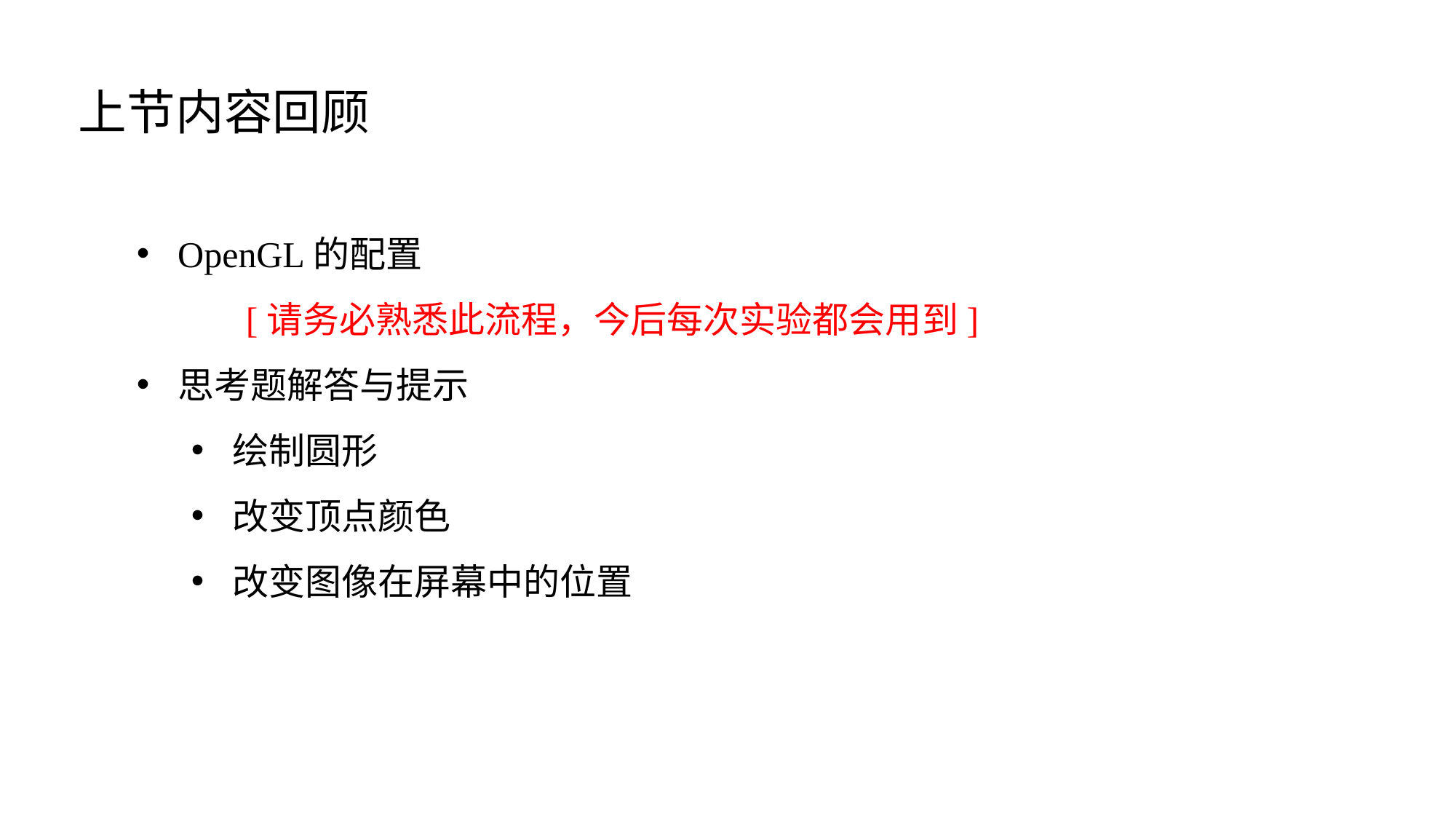

上节内容回顾
OpenGL的配置
	[请务必熟悉此流程，今后每次实验都会用到]
思考题解答与提示
绘制圆形
改变顶点颜色
改变图像在屏幕中的位置